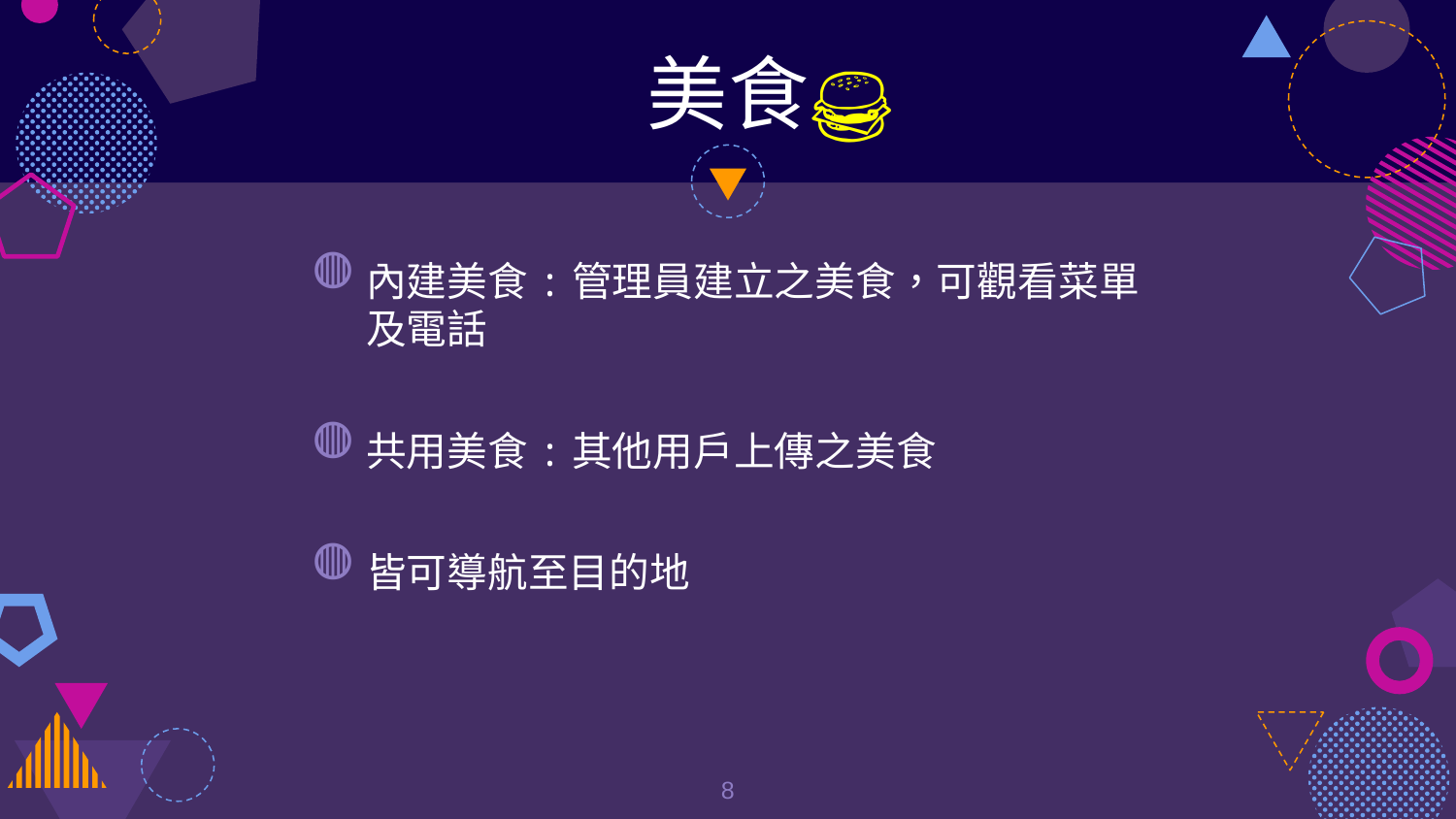

# 美食
🍔
內建美食:管理員建立之美食，可觀看菜單及電話

共用美食:其他用戶上傳之美食

皆可導航至目的地

8